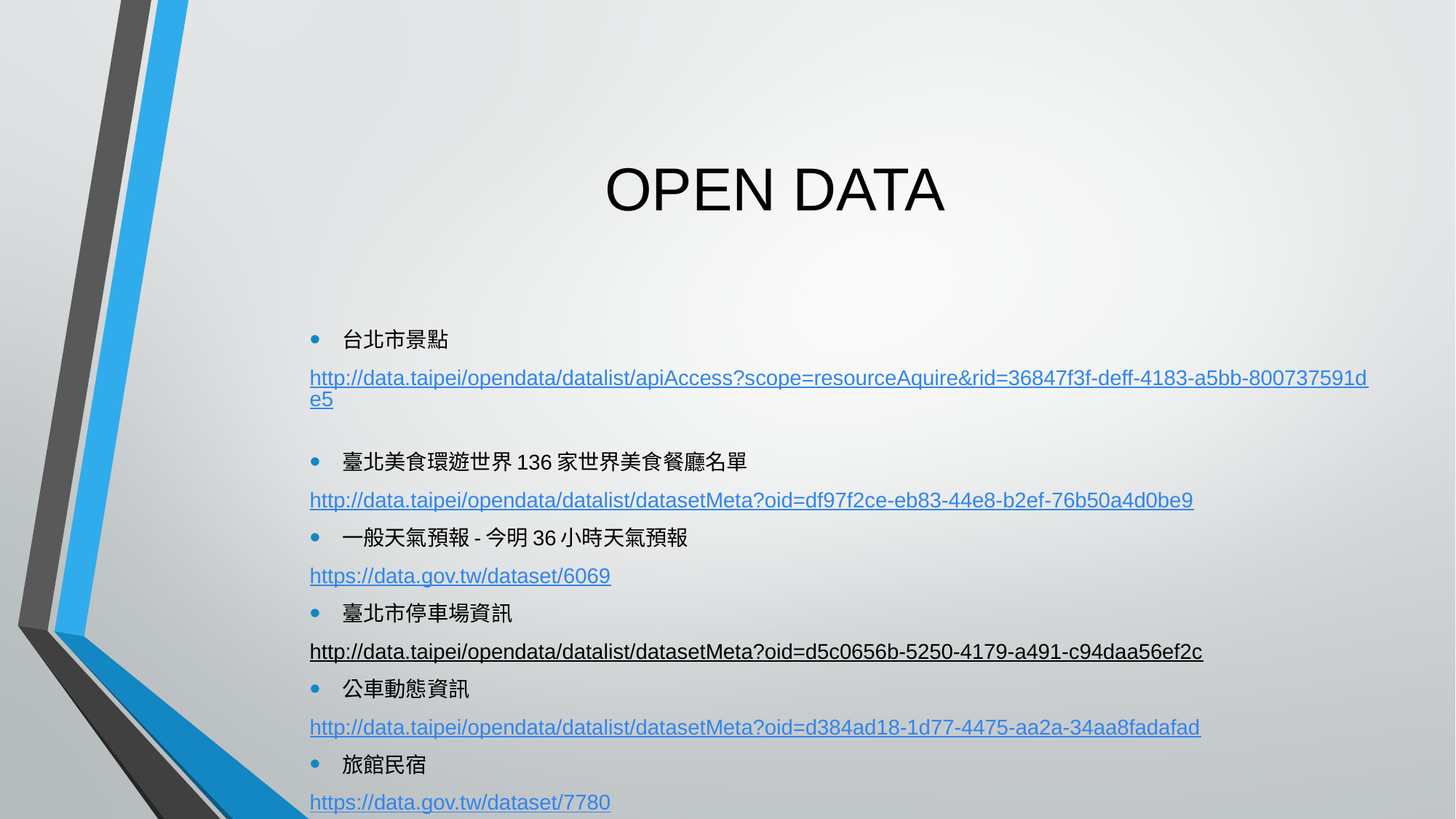

# OPEN DATA
台北市景點
http://data.taipei/opendata/datalist/apiAccess?scope=resourceAquire&rid=36847f3f-deff-4183-a5bb-800737591de5
臺北美食環遊世界136家世界美食餐廳名單
http://data.taipei/opendata/datalist/datasetMeta?oid=df97f2ce-eb83-44e8-b2ef-76b50a4d0be9
一般天氣預報-今明36小時天氣預報
https://data.gov.tw/dataset/6069
臺北市停車場資訊
http://data.taipei/opendata/datalist/datasetMeta?oid=d5c0656b-5250-4179-a491-c94daa56ef2c
公車動態資訊
http://data.taipei/opendata/datalist/datasetMeta?oid=d384ad18-1d77-4475-aa2a-34aa8fadafad
旅館民宿
https://data.gov.tw/dataset/7780